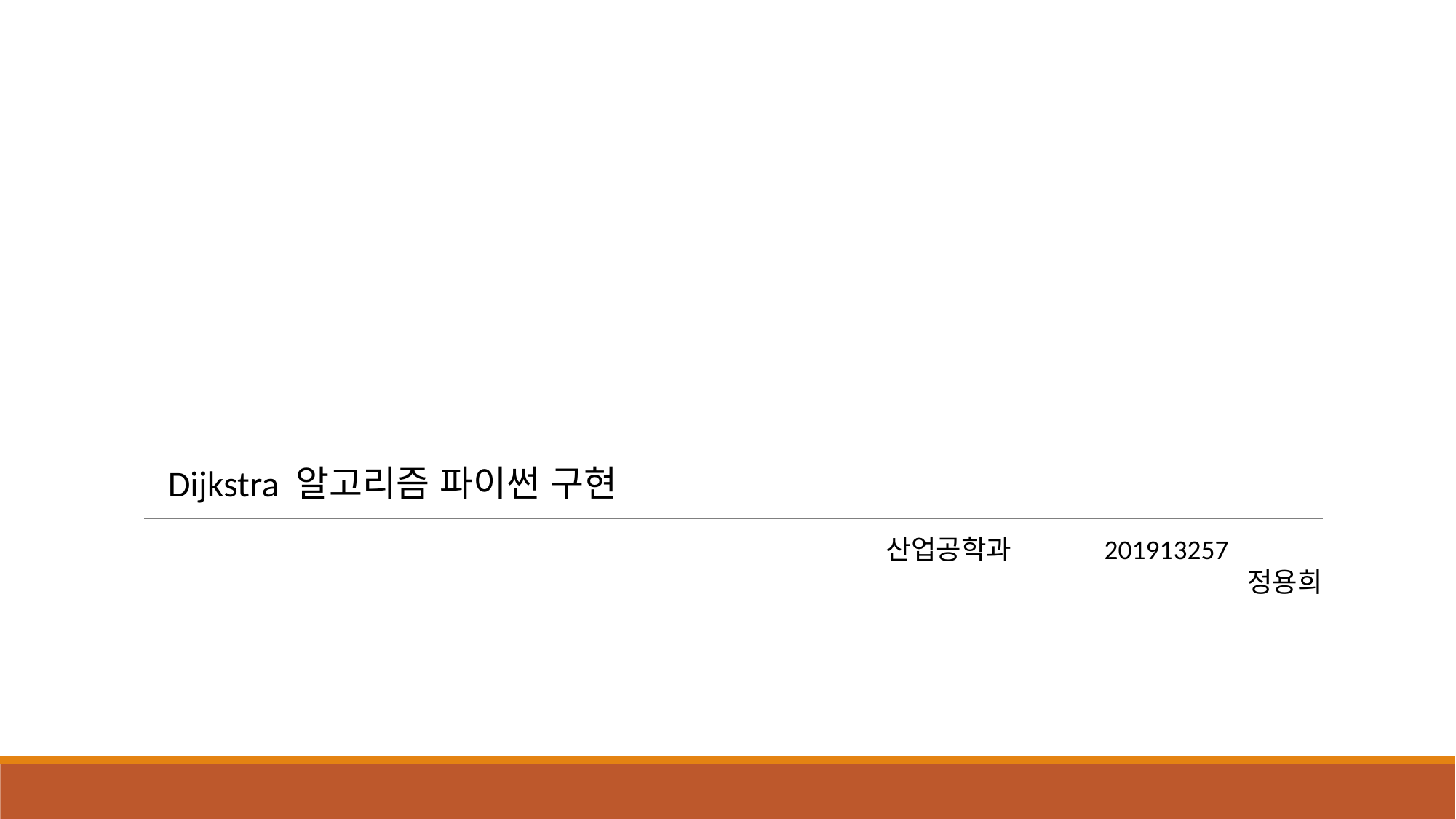

Dijkstra 알고리즘 파이썬 구현
산업공학과	201913257	정용희